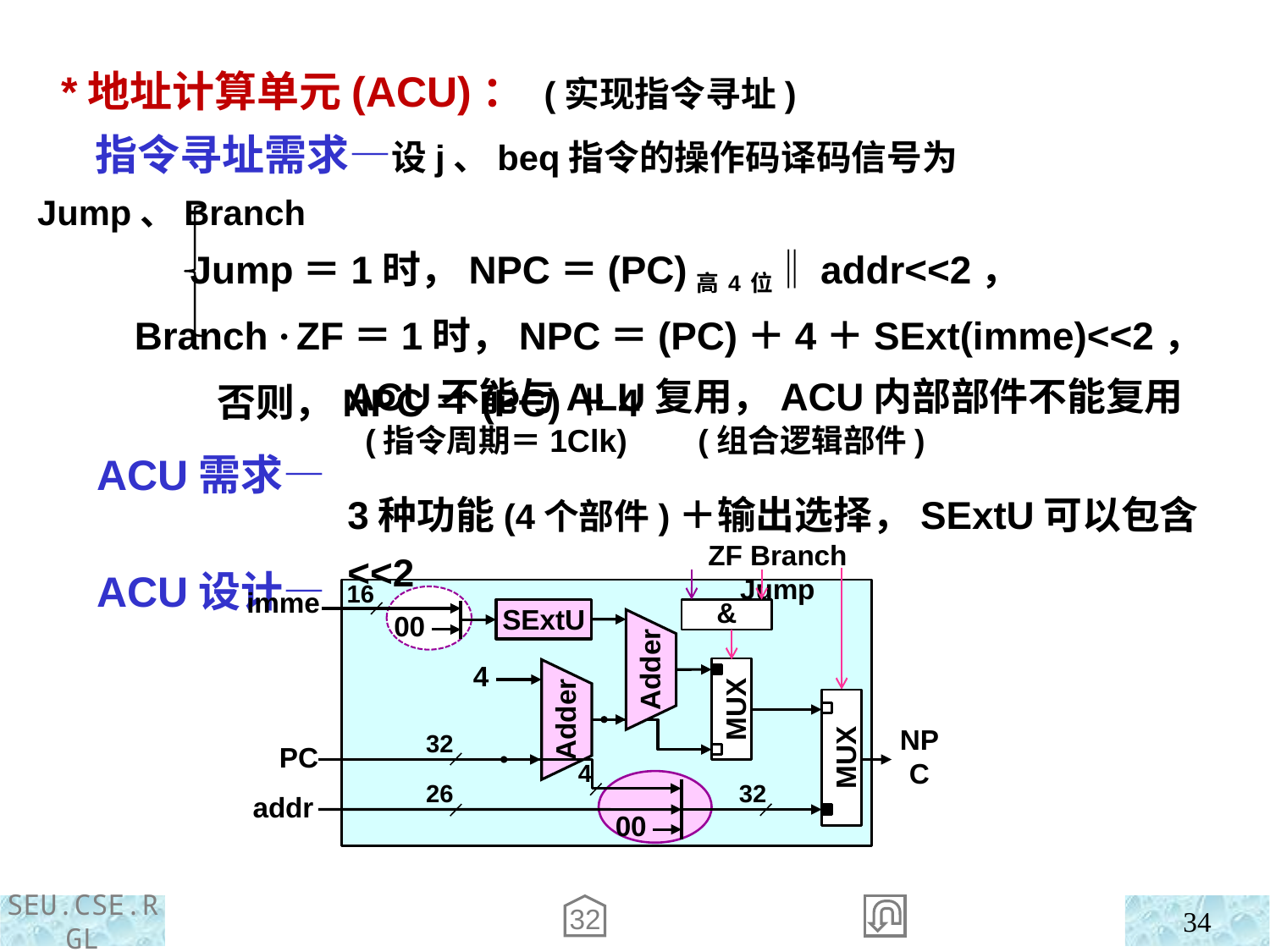

*地址计算单元(ACU)： (实现指令寻址)
     指令寻址需求—设j、beq指令的操作码译码信号为Jump、Branch
               Jump＝1时，NPC＝(PC)高4位‖addr<<2，
         Branch · ZF＝1时，NPC＝(PC)＋4＋SExt(imme)<<2，
                    否则，NPC＝(PC)＋4
     ACU需求—

     ACU设计—

ACU不能与ALU复用，ACU内部部件不能复用
  (指令周期＝1Clk)        (组合逻辑部件)
3种功能(4个部件)＋输出选择，SExtU可以包含<<2
ZF Branch Jump
16

imme

SExtU
&
00
Adder
4

MUX
Adder

32
MUX
PC
NPC

4

26
32
addr

00
32

34